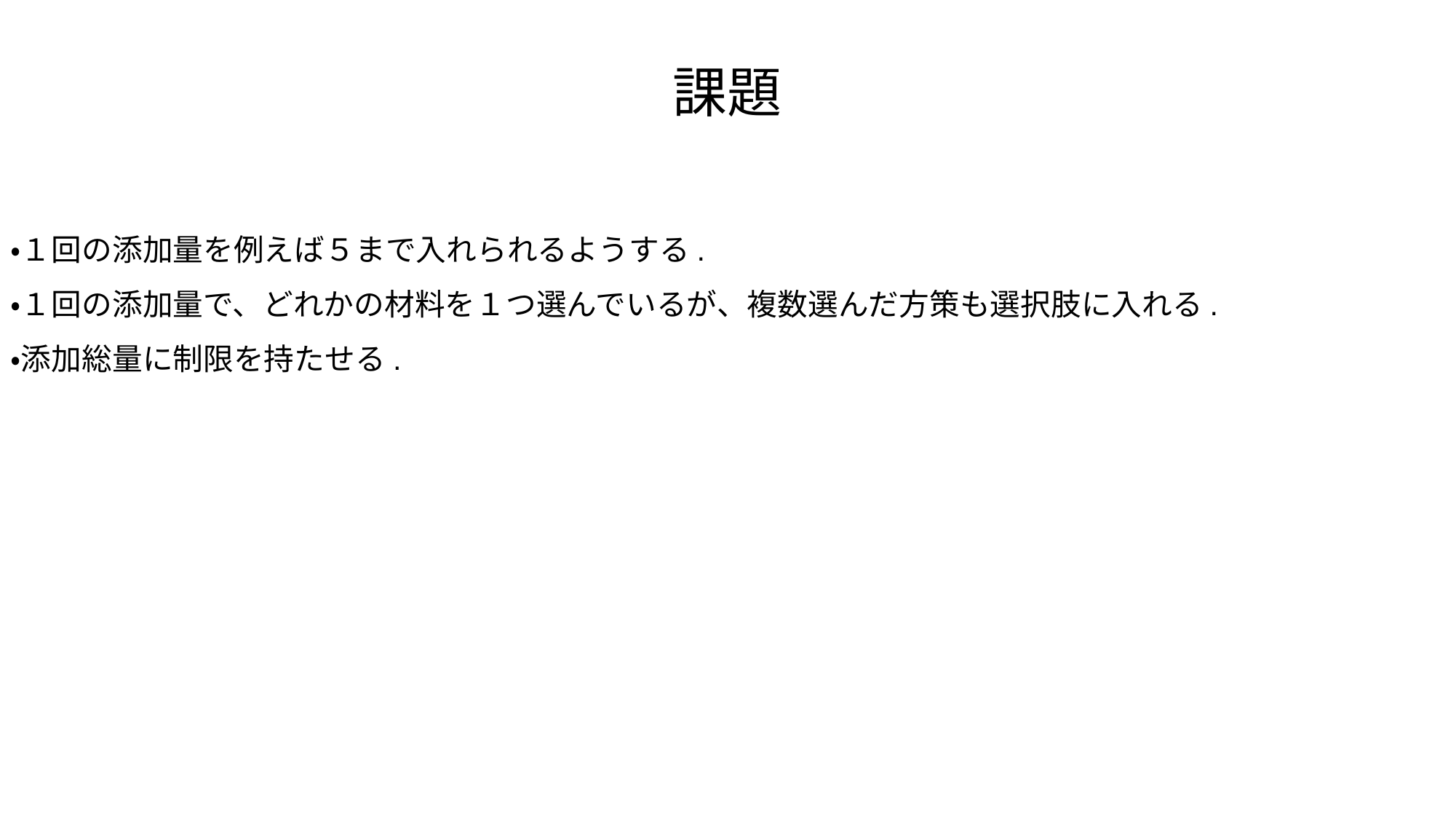

課題
・１回の添加量を例えば５まで入れられるようする.
・１回の添加量で、どれかの材料を１つ選んでいるが、複数選んだ方策も選択肢に入れる.
・添加総量に制限を持たせる.